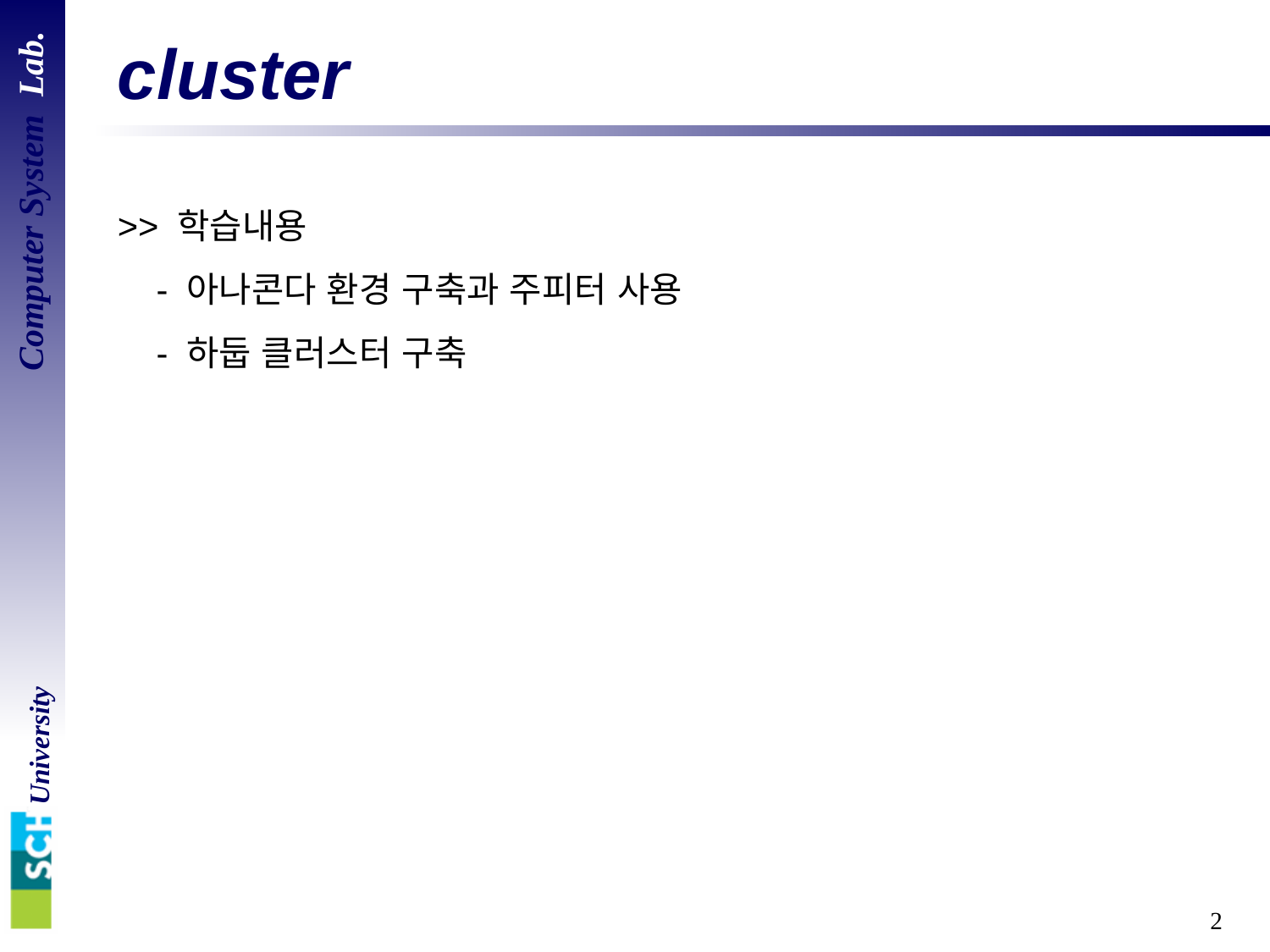

# cluster
>> 학습내용
    - 아나콘다 환경 구축과 주피터 사용
    - 하둡 클러스터 구축